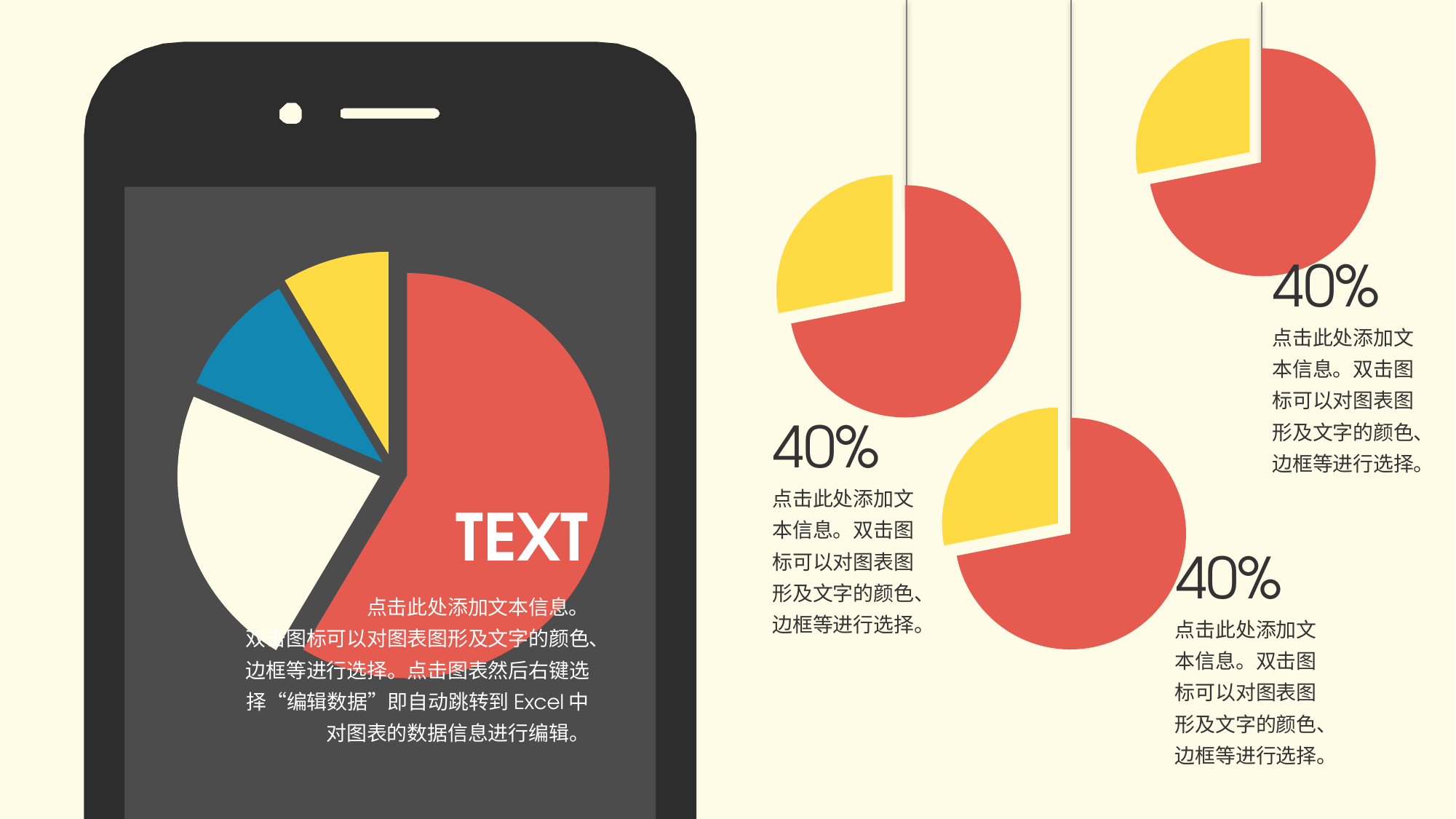

### Chart

| Category | 销售 |
|---|---|
| 第一季度 | 8.200000000000001 |
| 第二季度 | 3.2 |

### Chart

| Category | 销售 |
|---|---|
| 第一季度 | 8.200000000000001 |
| 第二季度 | 3.2 |

### Chart

| Category | 销售 |
|---|---|
| 第一季度 | 8.200000000000001 |
| 第二季度 | 3.2 |
| 第三季度 | 1.4 |
| 第四季度 | 1.2 |
40%
点击此处添加文本信息。双击图标可以对图表图形及文字的颜色、边框等进行选择。

### Chart

| Category | 销售 |
|---|---|
| 第一季度 | 8.200000000000001 |
| 第二季度 | 3.2 |
40%
点击此处添加文本信息。双击图标可以对图表图形及文字的颜色、边框等进行选择。
TEXT
40%
点击此处添加文本信息。
双击图标可以对图表图形及文字的颜色、边框等进行选择。点击图表然后右键选择“编辑数据”即自动跳转到Excel中对图表的数据信息进行编辑。
点击此处添加文本信息。双击图标可以对图表图形及文字的颜色、边框等进行选择。